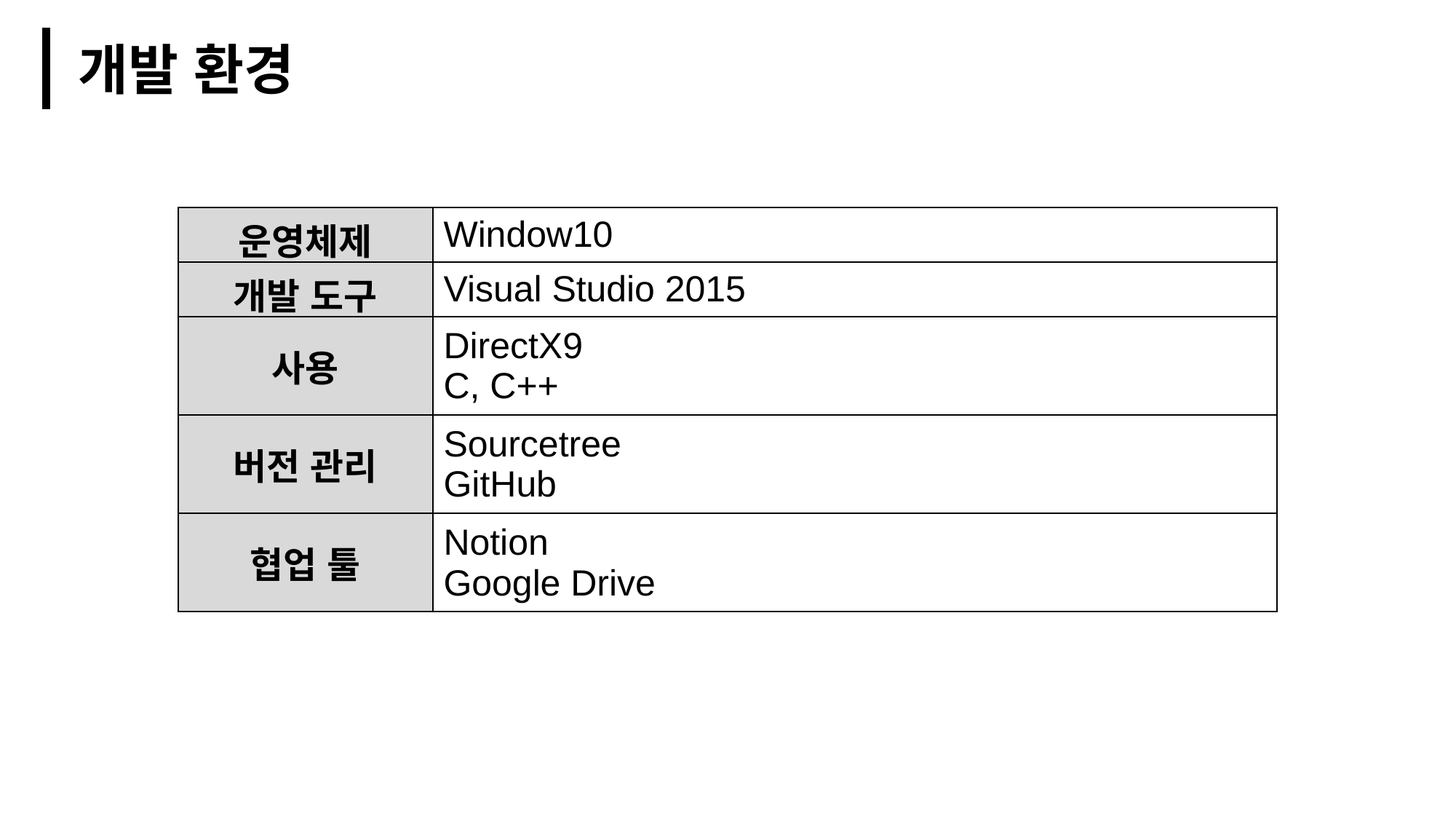

개발 환경
| 운영체제 | Window10 |
| --- | --- |
| 개발 도구 | Visual Studio 2015 |
| 사용 | DirectX9 C, C++ |
| 버전 관리 | Sourcetree GitHub |
| 협업 툴 | Notion Google Drive |